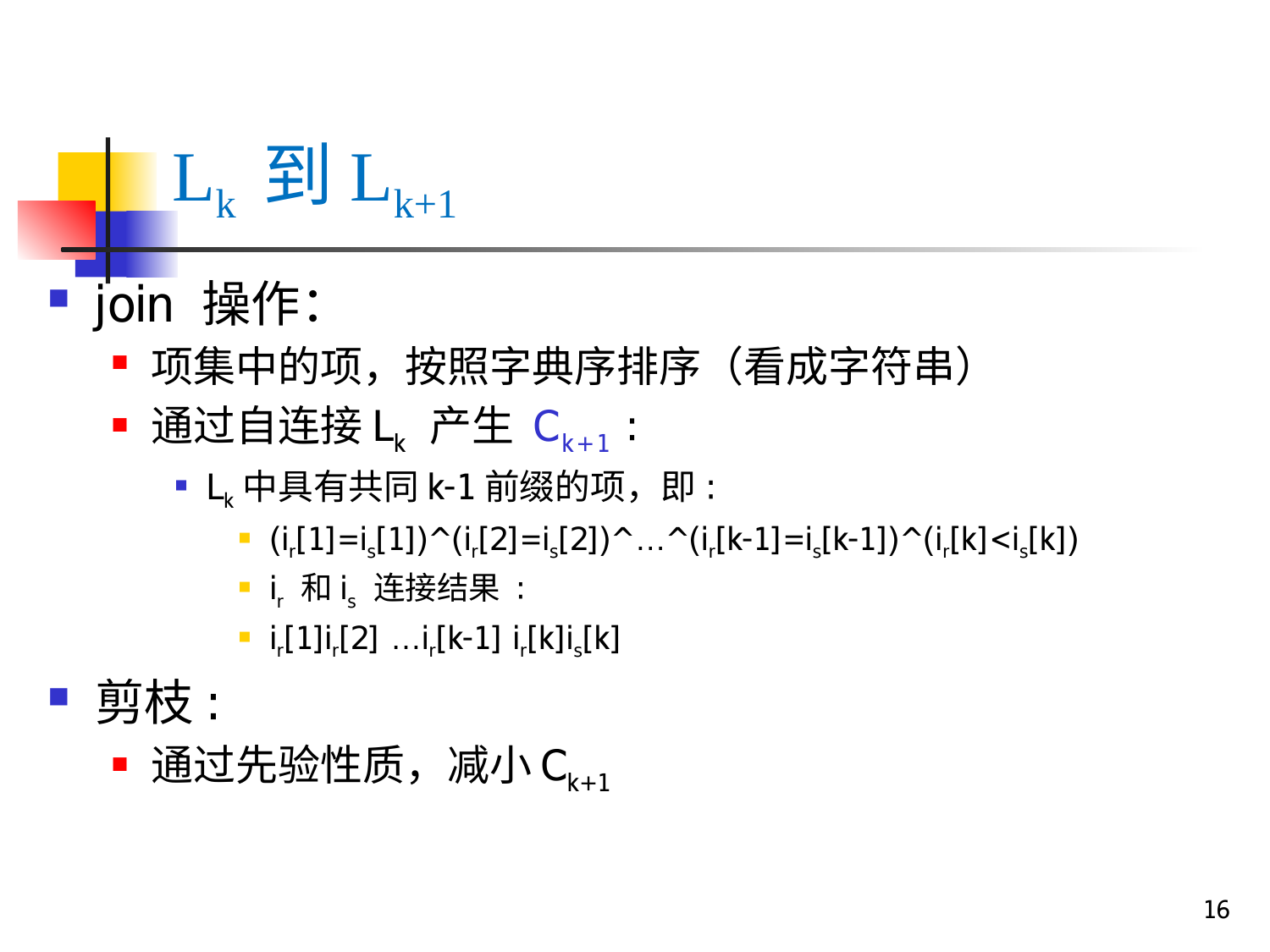

# Lk 到Lk+1
join 操作：
项集中的项，按照字典序排序（看成字符串）
通过自连接Lk 产生 Ck+1 :
Lk中具有共同k-1前缀的项，即:
(ir[1]=is[1])^(ir[2]=is[2])^…^(ir[k-1]=is[k-1])^(ir[k]<is[k])
ir 和is 连接结果 :
ir[1]ir[2] …ir[k-1] ir[k]is[k]
剪枝:
通过先验性质，减小Ck+1
16